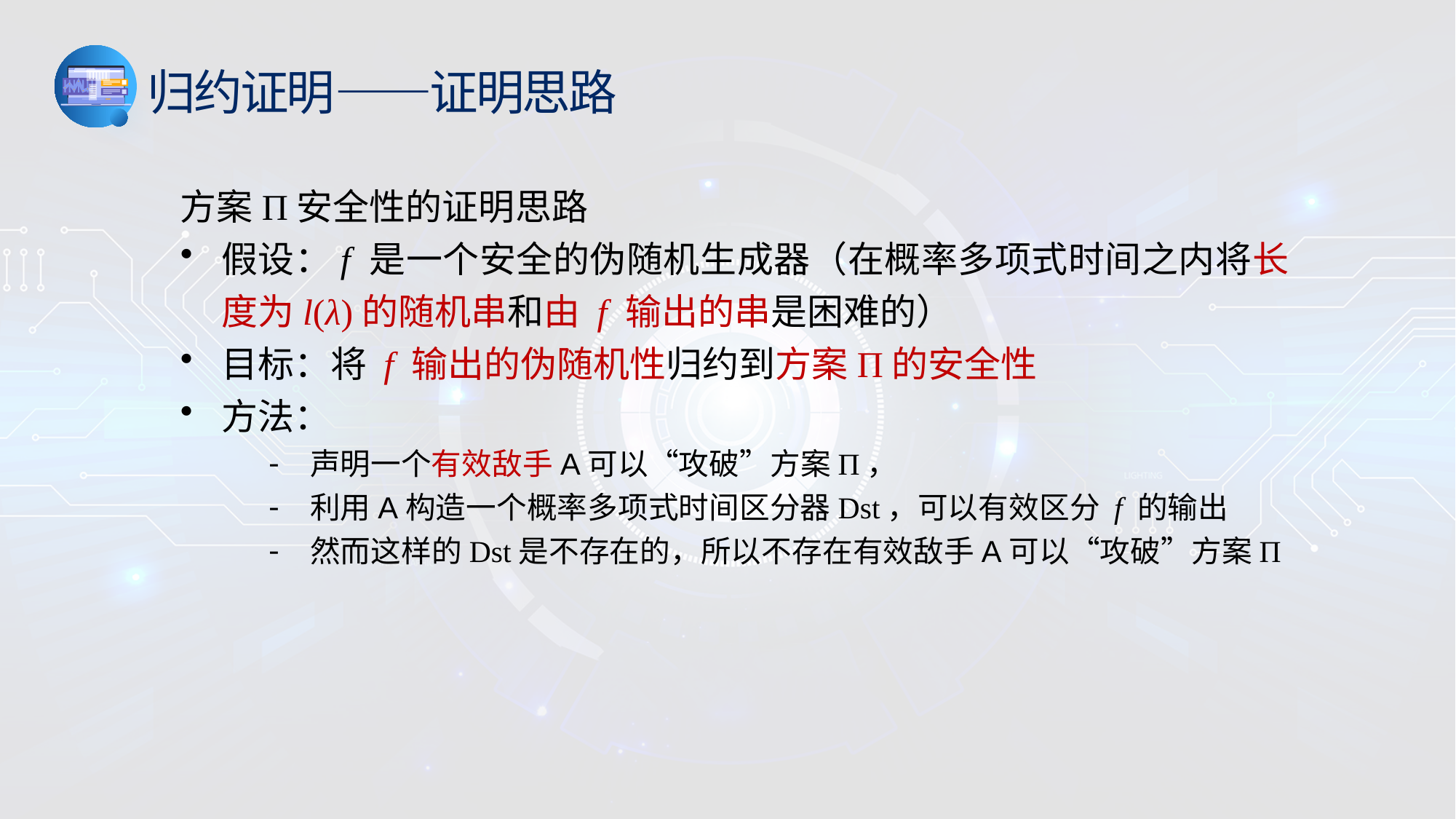

归约证明——证明思路

方案Π安全性的证明思路
假设：f 是一个安全的伪随机生成器（在概率多项式时间之内将长度为l(λ)的随机串和由 f 输出的串是困难的）
目标：将 f 输出的伪随机性归约到方案Π的安全性
方法：
声明一个有效敌手A可以“攻破”方案Π，
利用A构造一个概率多项式时间区分器Dst，可以有效区分 f 的输出
然而这样的Dst是不存在的，所以不存在有效敌手A可以“攻破”方案Π